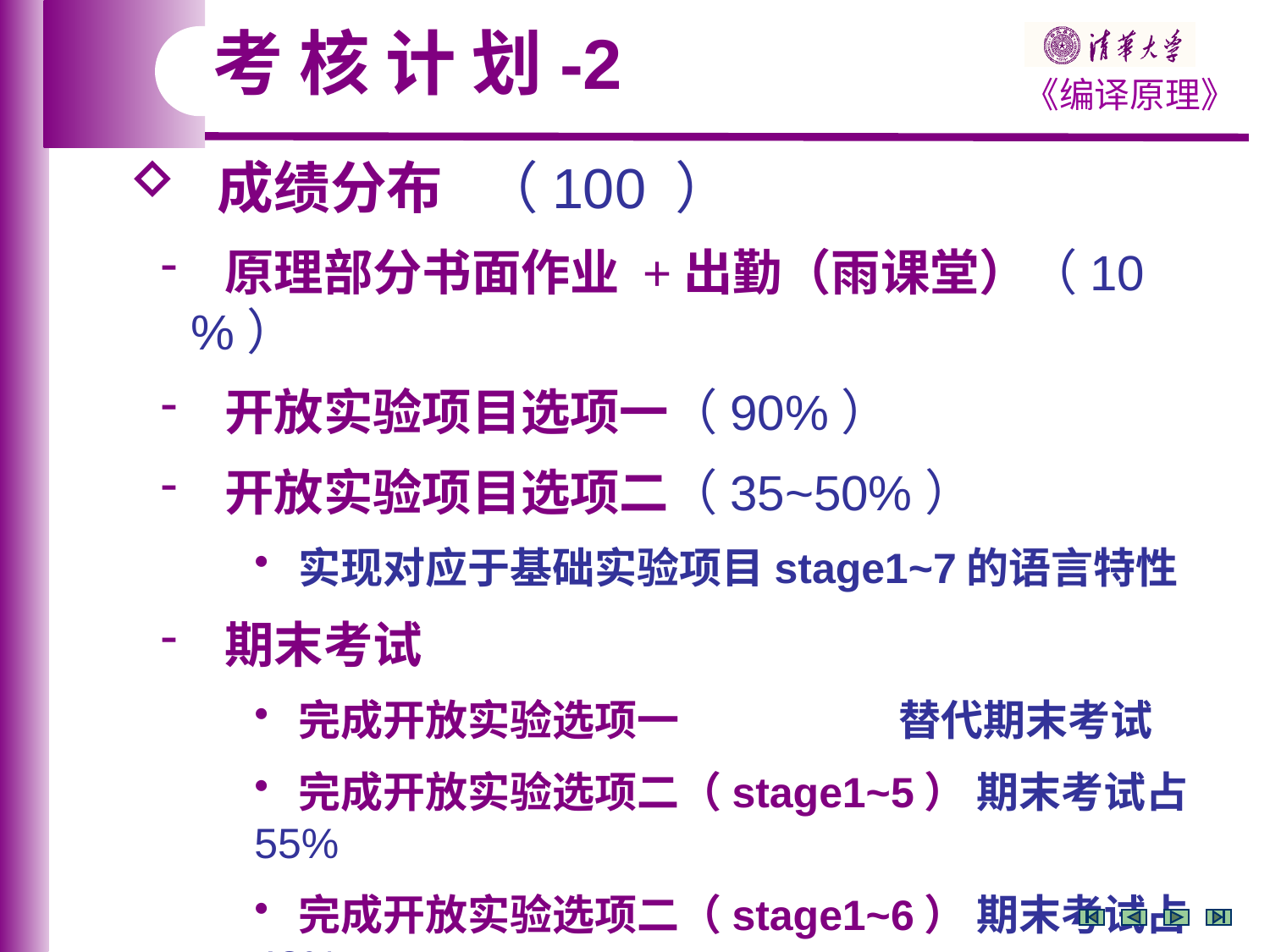

考 核 计 划-2
  成绩分布   （100 ）

  原理部分书面作业 +出勤（雨课堂）（10 %）

  开放实验项目选项一（90%）

  开放实验项目选项二（35~50%）

  实现对应于基础实验项目stage1~7的语言特性

  期末考试

  完成开放实验选项一                       替代期末考试

  完成开放实验选项二（stage1~5） 期末考试占 55%

  完成开放实验选项二（stage1~6） 期末考试占 48%

  完成开放实验选项二（stage1~7） 期末考试占 40%